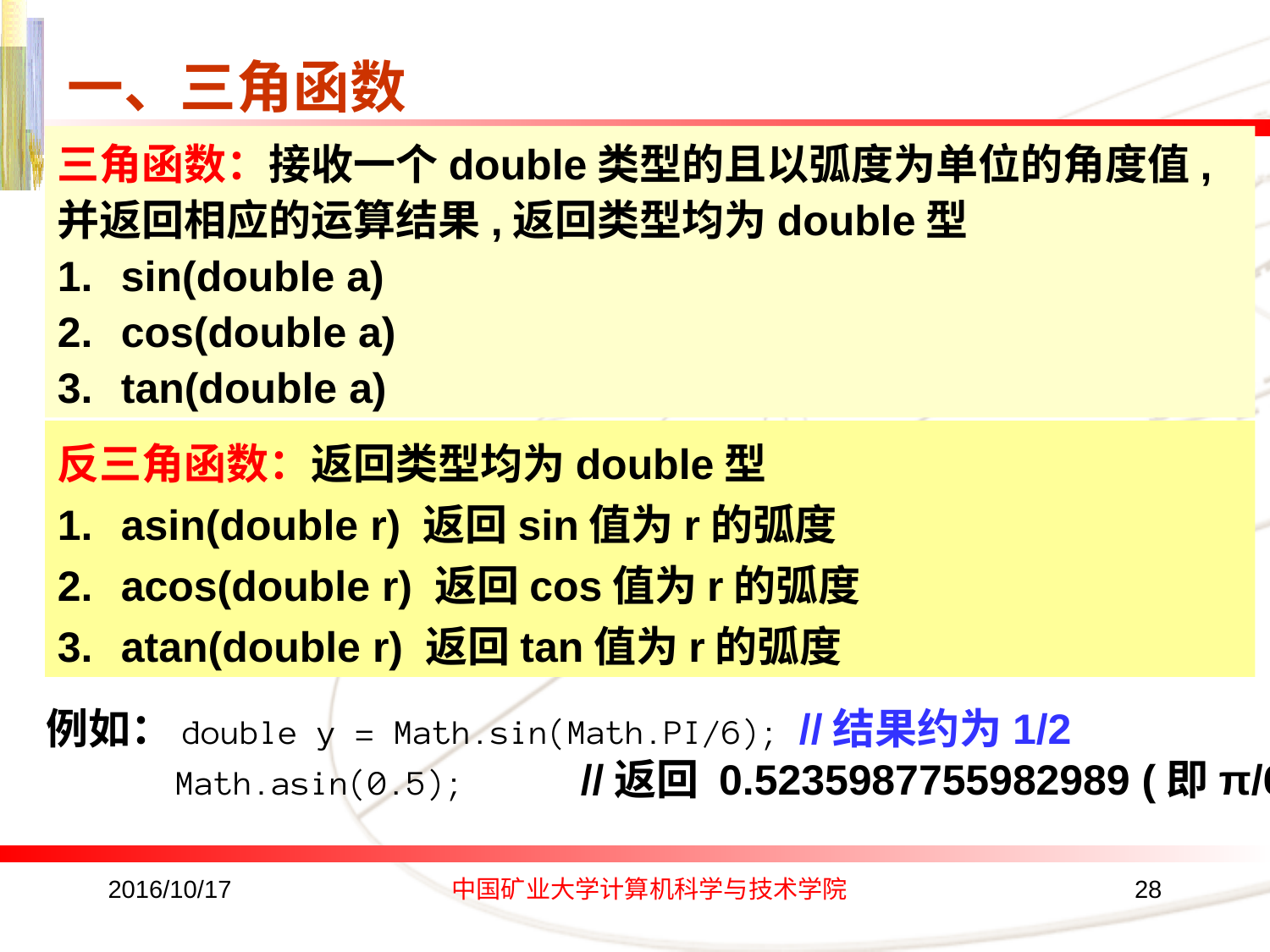

一、三角函数
三角函数：接收一个double类型的且以弧度为单位的角度值,并返回相应的运算结果,返回类型均为double型
sin(double a)
cos(double a)
tan(double a)
反三角函数：返回类型均为double型
asin(double r) 返回sin值为r的弧度
acos(double r) 返回cos值为r的弧度
atan(double r) 返回tan值为r的弧度
例如：double y = Math.sin(Math.PI/6); //结果约为1/2
           Math.asin(0.5);      //返回 0.5235987755982989 (即π/6 )
2016/10/17
中国矿业大学计算机科学与技术学院
28